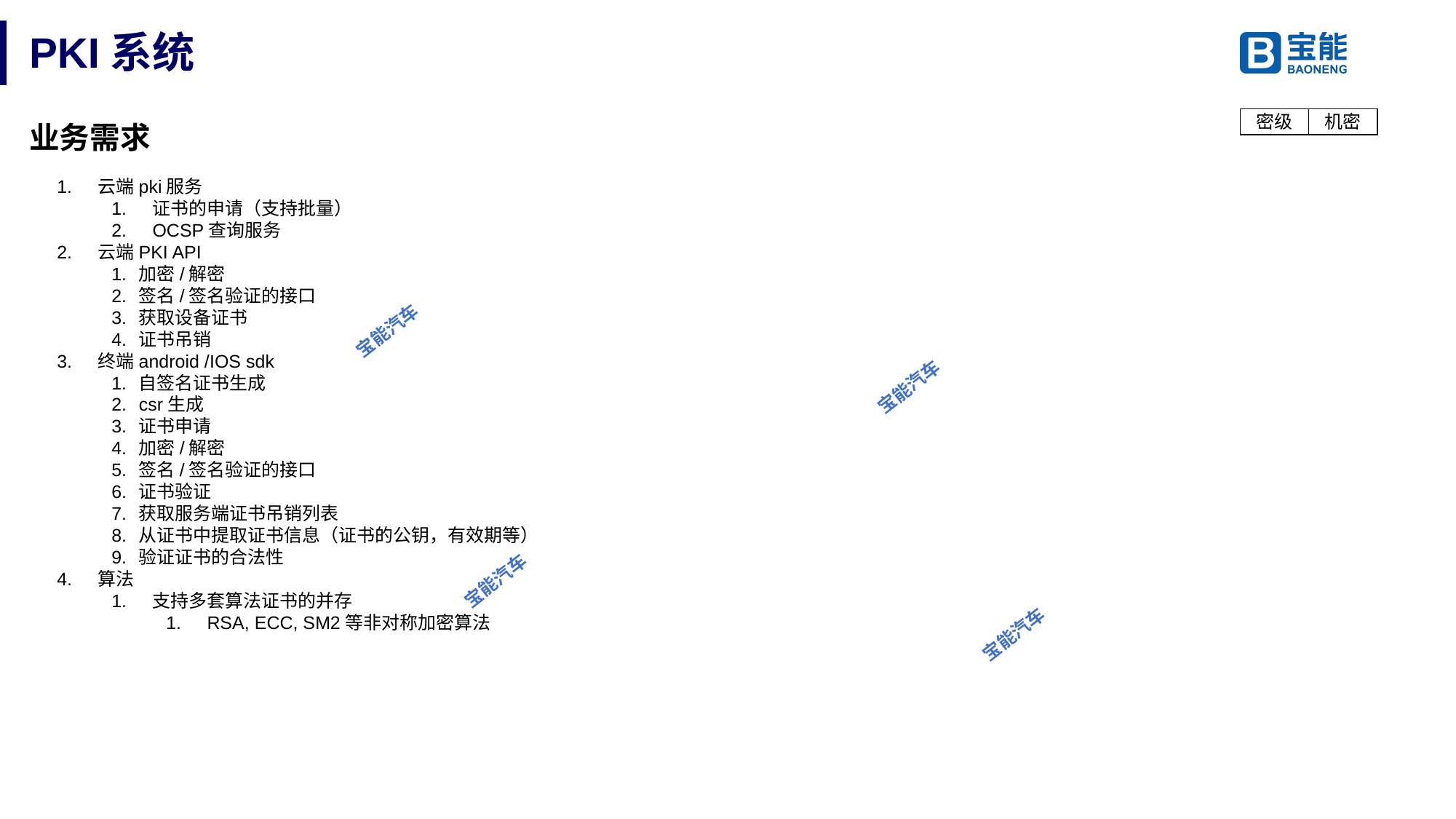

# PKI系统
业务需求
云端pki服务
证书的申请（支持批量）
OCSP查询服务
云端PKI API
加密/解密
签名/签名验证的接口
获取设备证书
证书吊销
终端android /IOS sdk
自签名证书生成
csr生成
证书申请
加密/解密
签名/签名验证的接口
证书验证
获取服务端证书吊销列表
从证书中提取证书信息（证书的公钥，有效期等）
验证证书的合法性
算法
支持多套算法证书的并存
RSA, ECC, SM2等非对称加密算法
2